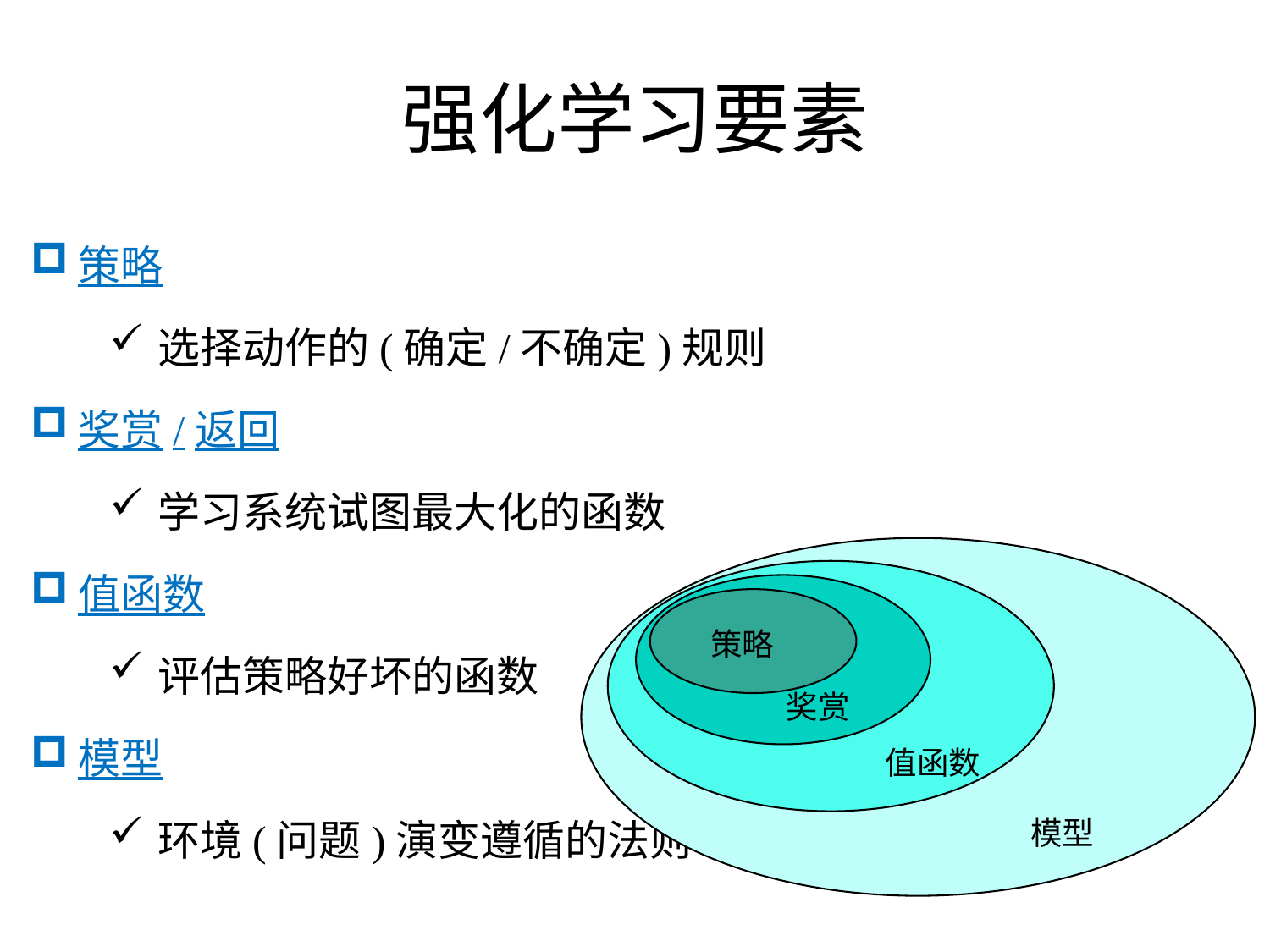

# 强化学习要素
策略
选择动作的(确定/不确定)规则
奖赏/返回
学习系统试图最大化的函数
值函数
评估策略好坏的函数
模型
环境(问题)演变遵循的法则

策略
奖赏
值函数
模型